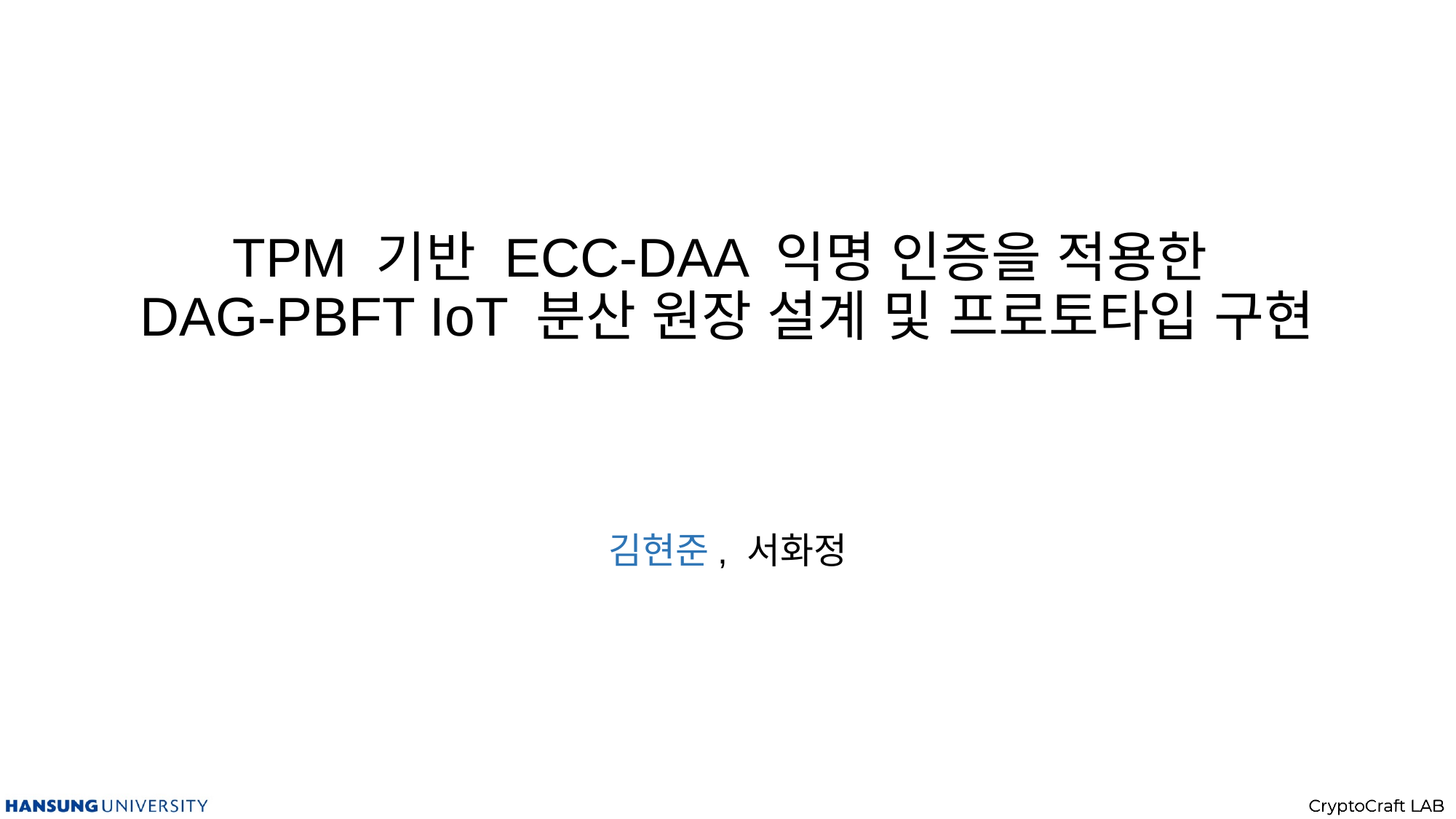

# TPM 기반 ECC-DAA 익명 인증을 적용한 DAG-PBFT IoT 분산 원장 설계 및 프로토타입 구현
김현준, 서화정